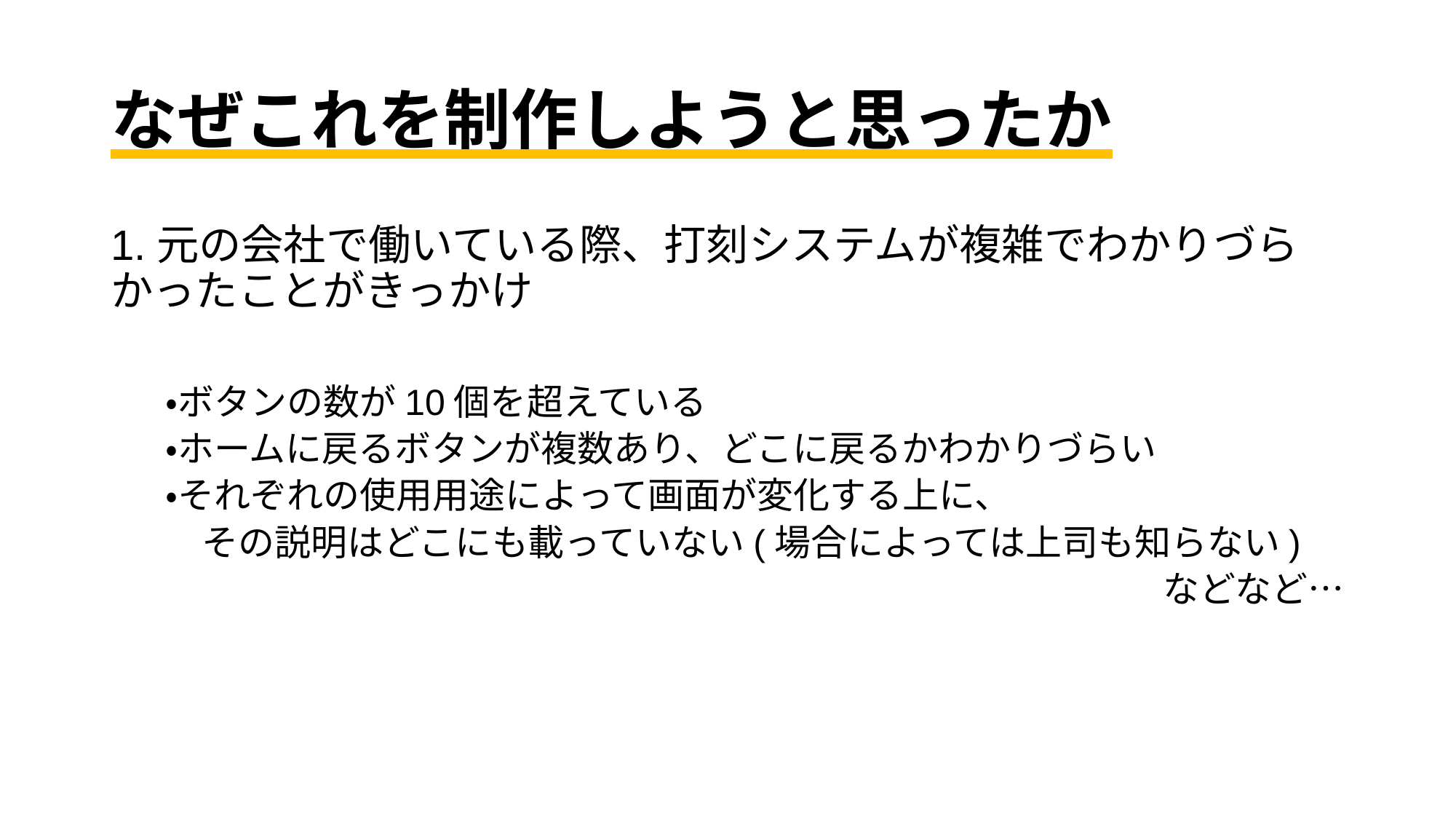

# なぜこれを制作しようと思ったか
1.元の会社で働いている際、打刻システムが複雑でわかりづらかったことがきっかけ

・ボタンの数が10個を超えている
・ホームに戻るボタンが複数あり、どこに戻るかわかりづらい
・それぞれの使用用途によって画面が変化する上に、
　その説明はどこにも載っていない(場合によっては上司も知らない)
などなど…